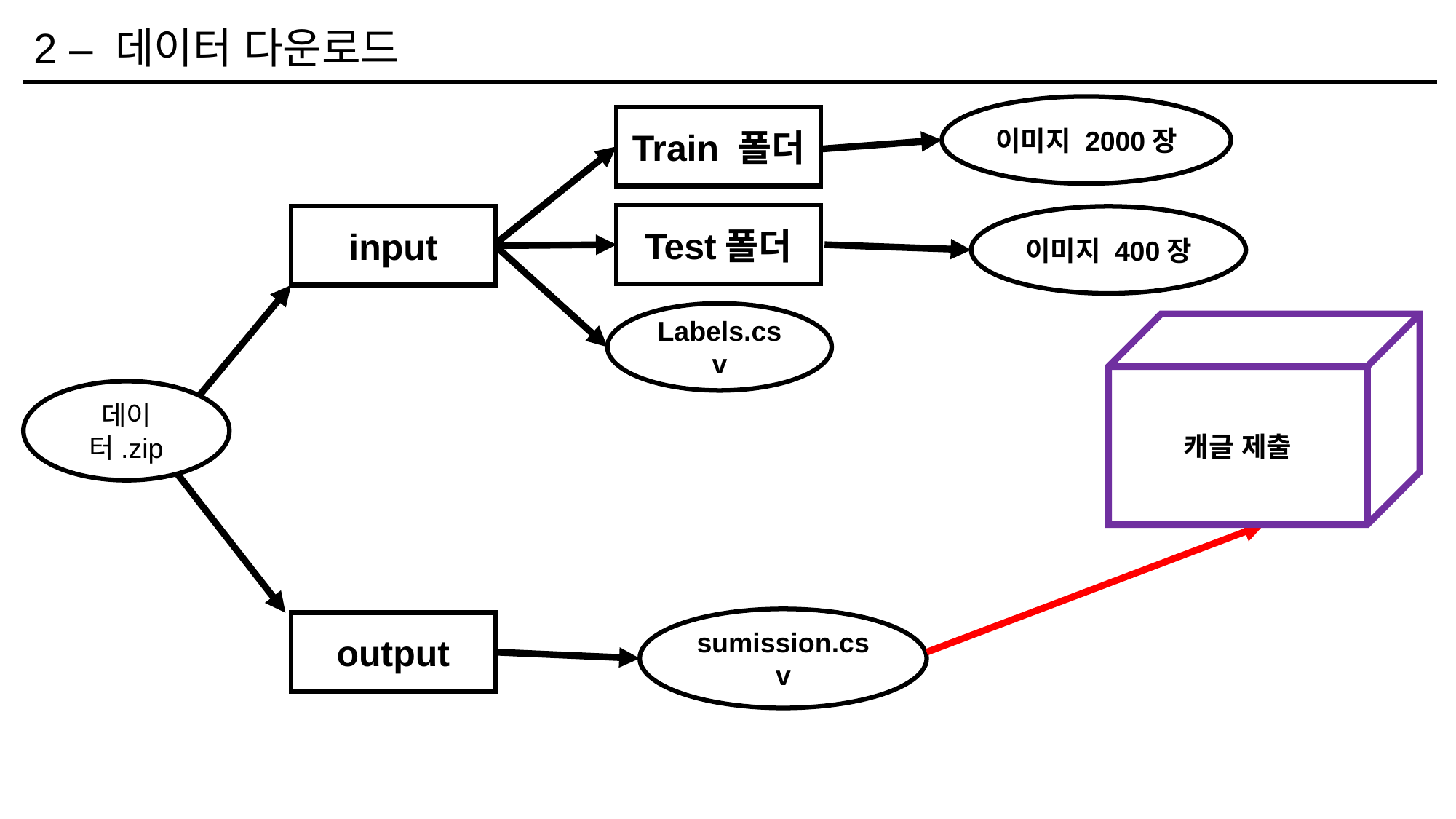

2 – 데이터 다운로드
이미지 2000장
Train 폴더
Test폴더
input
이미지 400장
Labels.csv
캐글 제출
데이터.zip
sumission.csv
output